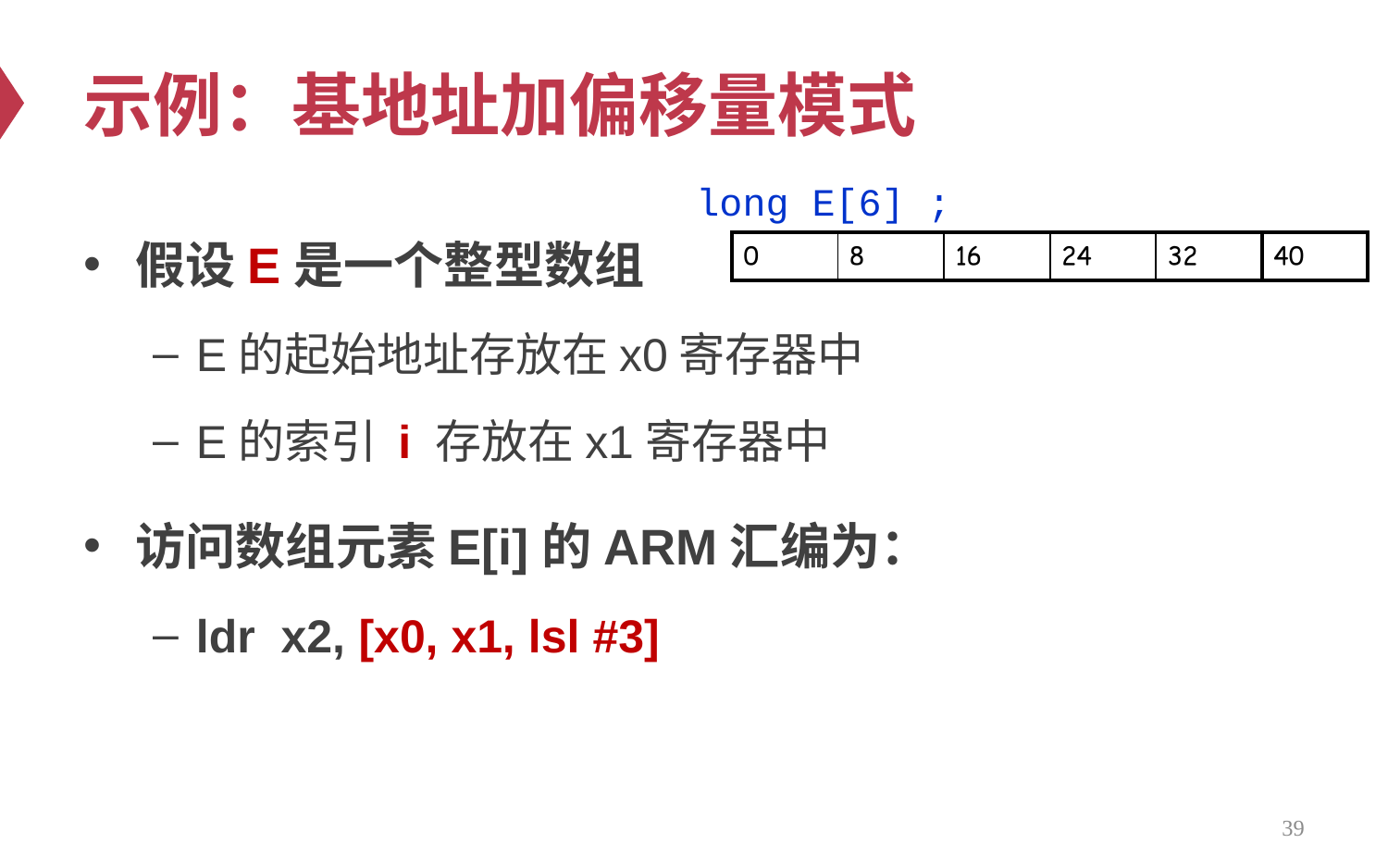

# 示例：基地址加偏移量模式
long E[6] ;
假设E是一个整型数组
E的起始地址存放在x0寄存器中
E的索引 i 存放在x1寄存器中
访问数组元素E[i]的ARM汇编为：
ldr  x2, [x0, x1, lsl #3]
| 0 | 8 | 16 | 24 | 32 | 40 |
| --- | --- | --- | --- | --- | --- |
39